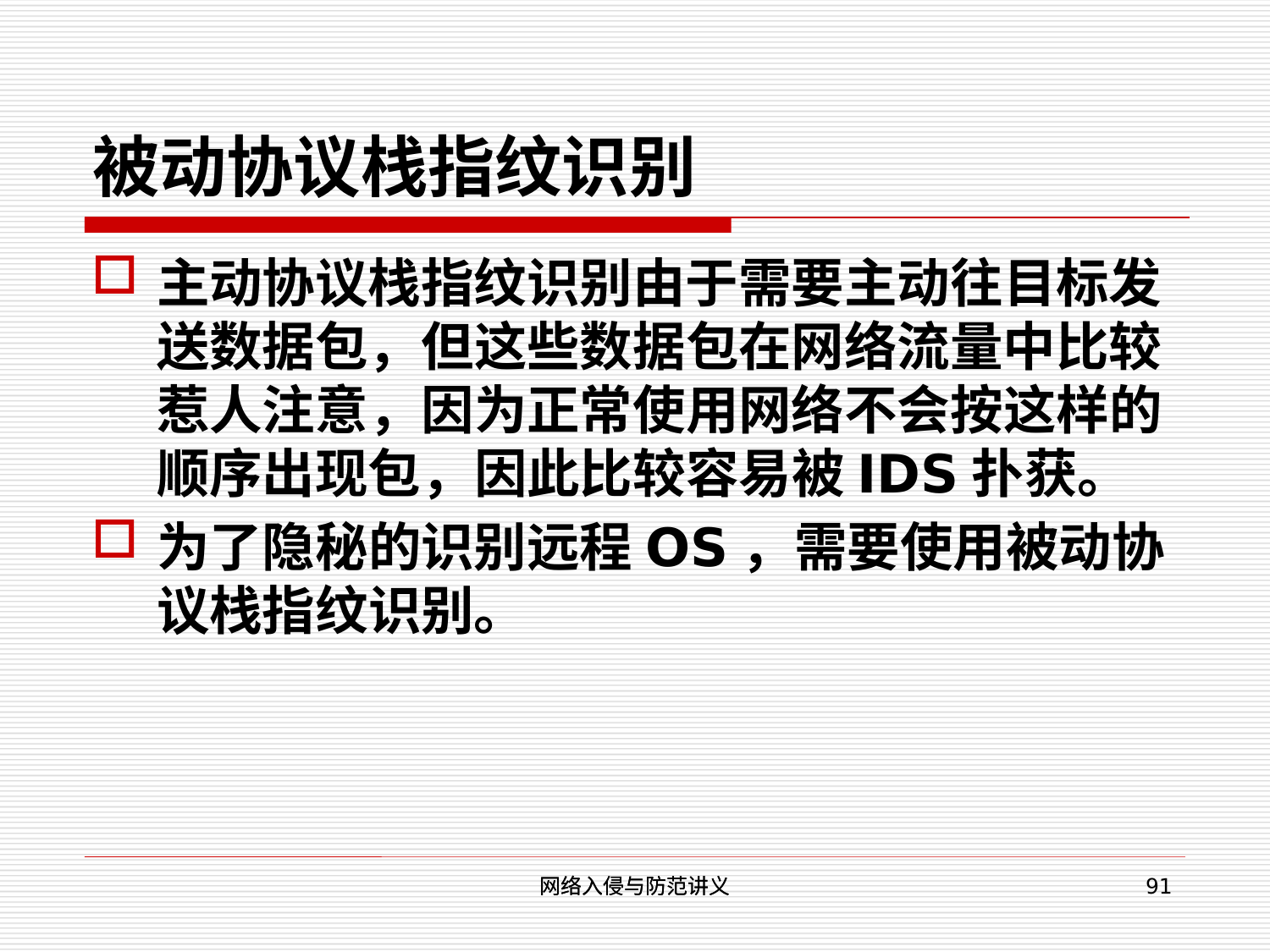

# 被动协议栈指纹识别
主动协议栈指纹识别由于需要主动往目标发送数据包，但这些数据包在网络流量中比较惹人注意，因为正常使用网络不会按这样的顺序出现包，因此比较容易被IDS扑获。
为了隐秘的识别远程OS，需要使用被动协议栈指纹识别。

网络入侵与防范讲义
网络入侵与防范讲义
91
91